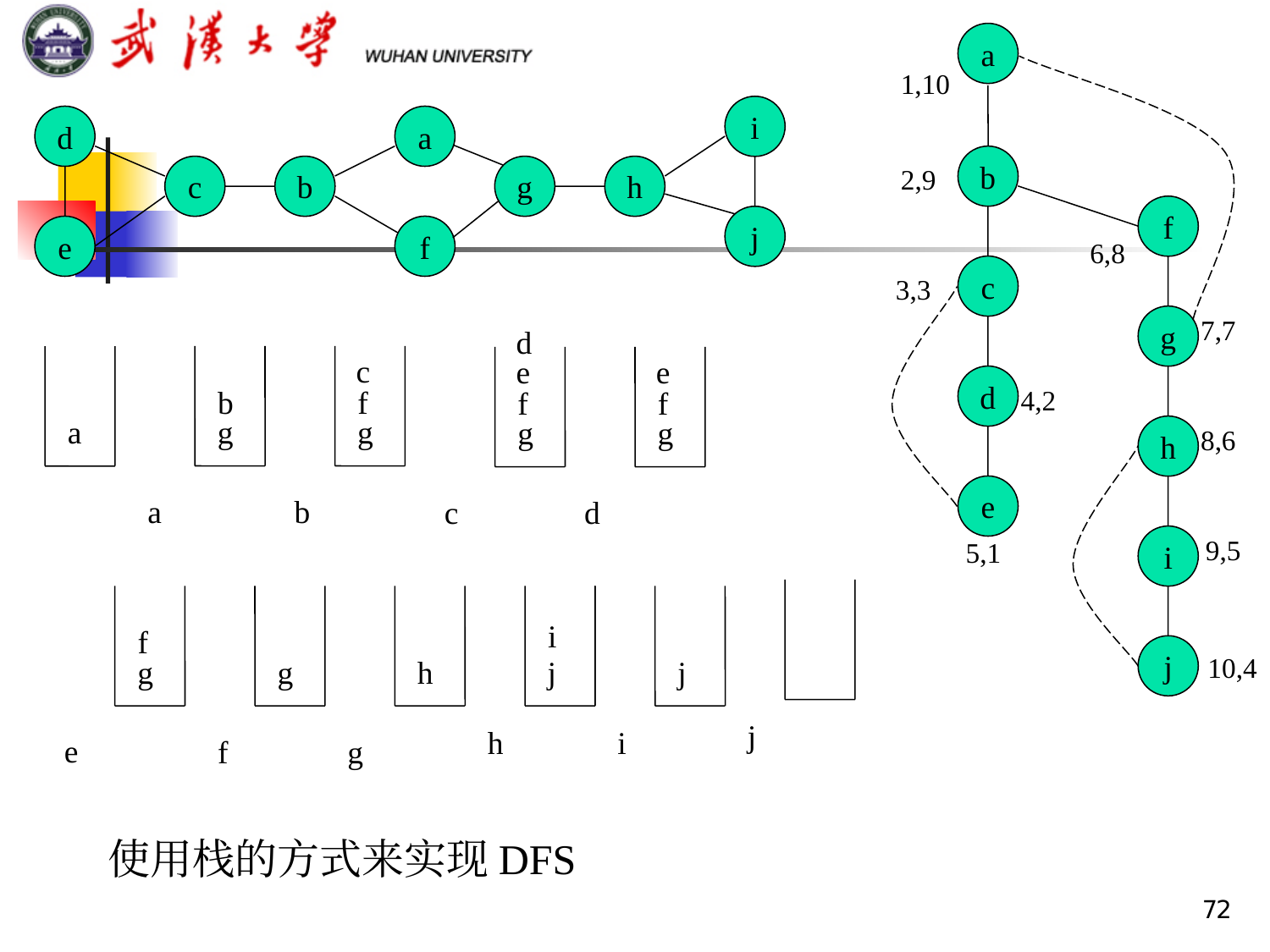

a

1,10

i
d
a

b
2,9
c
b
g
h

f

j
e
f
6,8
c

3,3

g
7,7

d
c

e
e

d

4,2
b
f
f
f
g
g
a
g
g
h
8,6

e

a
b
c
d
i
9,5
5,1

i
f
j
10,4
g
g
h
j
j

j
h
i
e
f
g
使用栈的方式来实现DFS
72